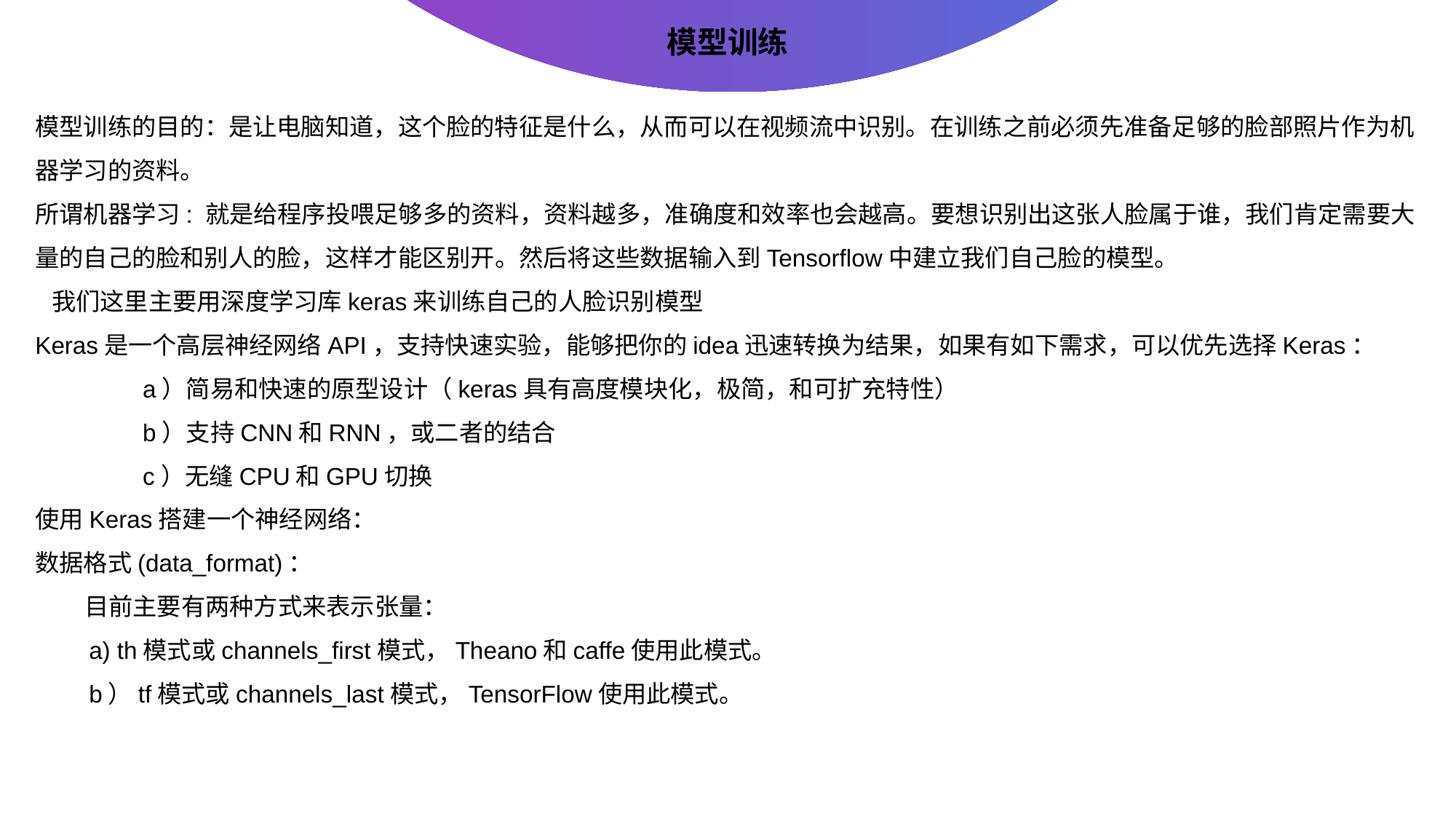

模型训练

模型训练的目的：是让电脑知道，这个脸的特征是什么，从而可以在视频流中识别。在训练之前必须先准备足够的脸部照片作为机器学习的资料。
所谓机器学习: 就是给程序投喂足够多的资料，资料越多，准确度和效率也会越高。要想识别出这张人脸属于谁，我们肯定需要大量的自己的脸和别人的脸，这样才能区别开。然后将这些数据输入到Tensorflow中建立我们自己脸的模型。
  我们这里主要用深度学习库keras来训练自己的人脸识别模型
Keras是一个高层神经网络API，支持快速实验，能够把你的idea迅速转换为结果，如果有如下需求，可以优先选择Keras：
                a）简易和快速的原型设计（keras具有高度模块化，极简，和可扩充特性）
                b）支持CNN和RNN，或二者的结合
                c）无缝CPU和GPU切换
使用Keras搭建一个神经网络：
数据格式(data_format)：
        目前主要有两种方式来表示张量：
        a) th模式或channels_first模式，Theano和caffe使用此模式。
        b）tf模式或channels_last模式，TensorFlow使用此模式。